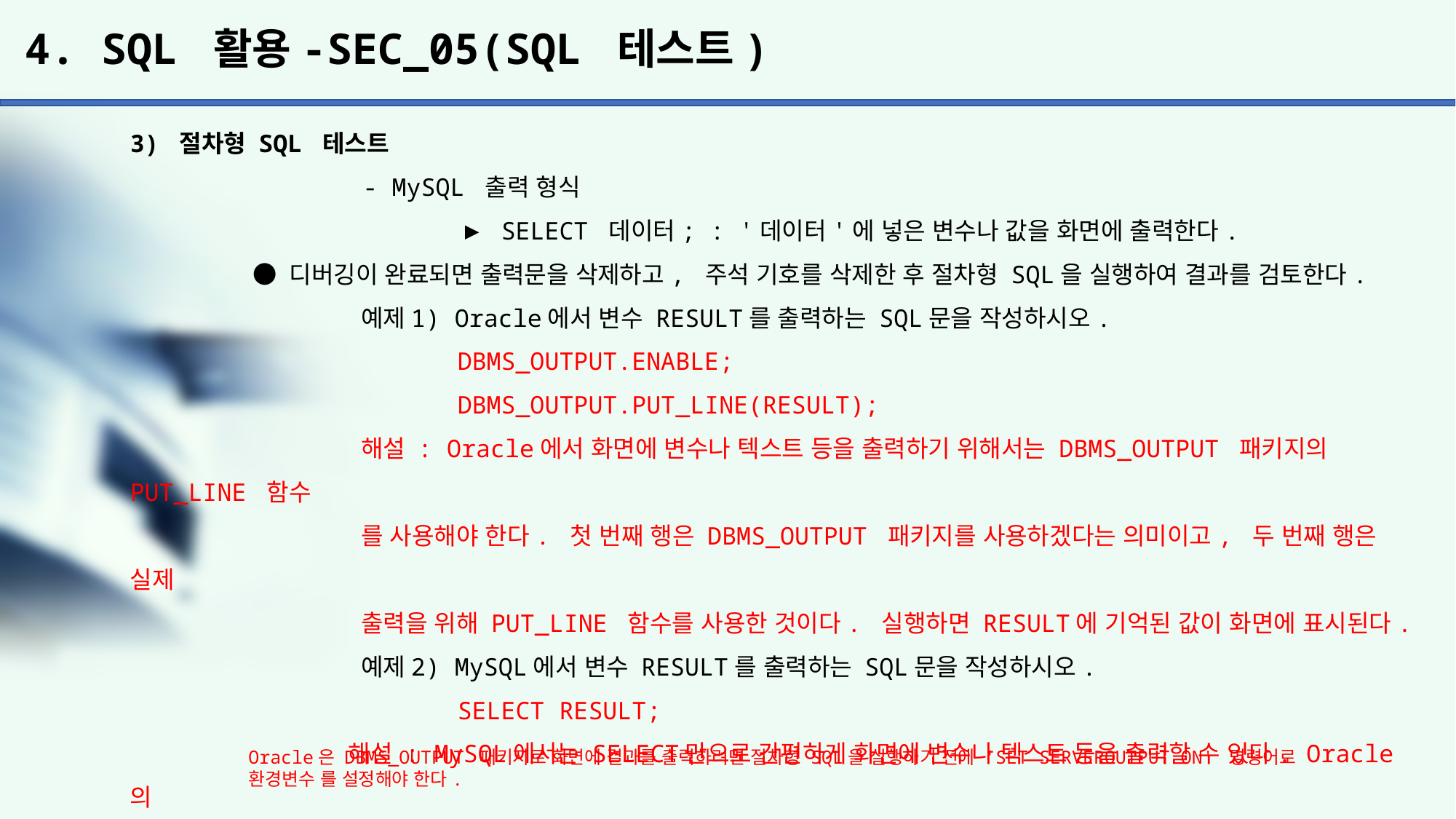

# 4. SQL 활용-SEC_05(SQL 테스트)
3) 절차형 SQL 테스트
		 - MySQL 출력 형식
			▶ SELECT 데이터; : '데이터'에 넣은 변수나 값을 화면에 출력한다.
	  ● 디버깅이 완료되면 출력문을 삭제하고, 주석 기호를 삭제한 후 절차형 SQL을 실행하여 결과를 검토한다.
		 예제1) Oracle에서 변수 RESULT를 출력하는 SQL문을 작성하시오.
			DBMS_OUTPUT.ENABLE;
			DBMS_OUTPUT.PUT_LINE(RESULT);
		 해설 : Oracle에서 화면에 변수나 텍스트 등을 출력하기 위해서는 DBMS_OUTPUT 패키지의 PUT_LINE 함수
		 를 사용해야 한다. 첫 번째 행은 DBMS_OUTPUT 패키지를 사용하겠다는 의미이고, 두 번째 행은 실제
		 출력을 위해 PUT_LINE 함수를 사용한 것이다. 실행하면 RESULT에 기억된 값이 화면에 표시된다.
		 예제2) MySQL에서 변수 RESULT를 출력하는 SQL문을 작성하시오.
			SELECT RESULT;
		해설 : MySQL에서는 SELECT만으로 간편하게 화면에 변수나 텍스트 등을 출력할 수 있다. Oracle의
		명령문을 사용하면 오류가 발생한다.
Oracle은 DBMS_OUTPUT 패키지로 화면에 결과를 출력하려면 절차형 SQL을 실행하기 전에 'SET SERVEROUTPUT ON' 명령어로 환경변수 를 설정해야 한다.